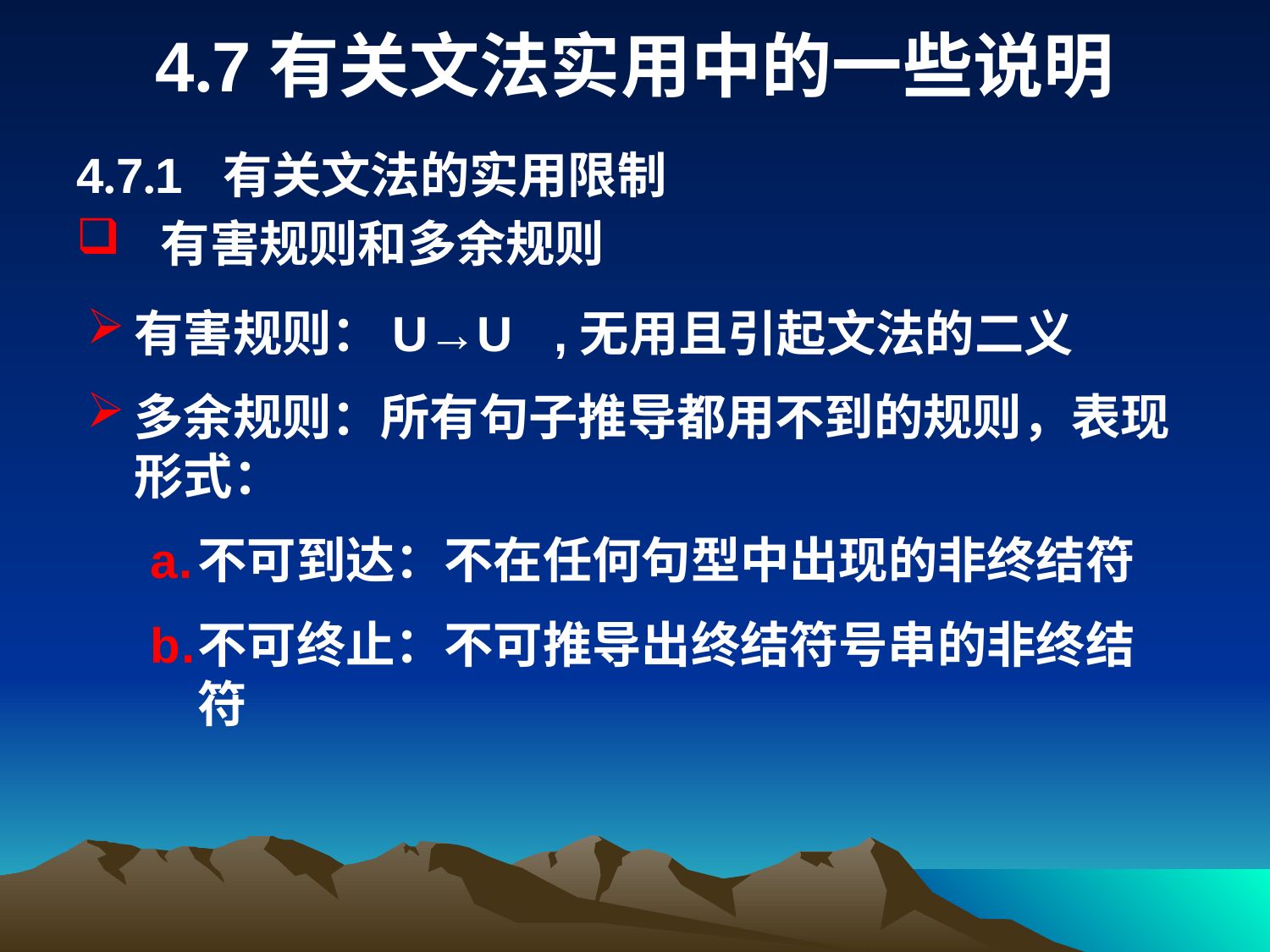

# 4.7有关文法实用中的一些说明
4.7.1  有关文法的实用限制
有害规则和多余规则
有害规则：U→U   ,无用且引起文法的二义
多余规则：所有句子推导都用不到的规则，表现形式：
不可到达：不在任何句型中出现的非终结符
不可终止：不可推导出终结符号串的非终结符